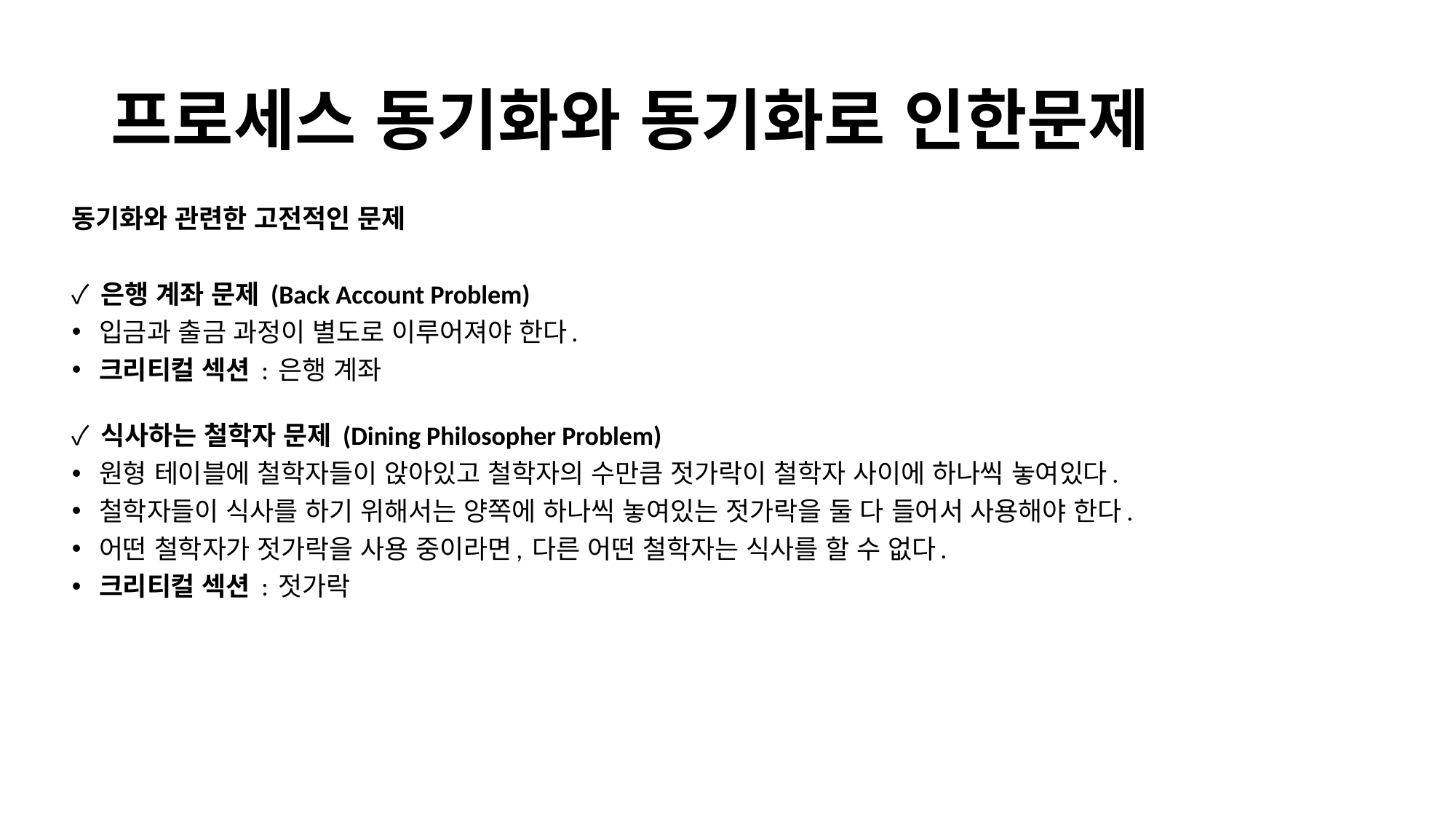

# 프로세스 동기화와 동기화로 인한문제

동기화와 관련한 고전적인 문제

✓ 은행 계좌 문제 (Back Account Problem)
입금과 출금 과정이 별도로 이루어져야 한다.
크리티컬 섹션 : 은행 계좌
✓ 식사하는 철학자 문제 (Dining Philosopher Problem)
원형 테이블에 철학자들이 앉아있고 철학자의 수만큼 젓가락이 철학자 사이에 하나씩 놓여있다.
철학자들이 식사를 하기 위해서는 양쪽에 하나씩 놓여있는 젓가락을 둘 다 들어서 사용해야 한다.
어떤 철학자가 젓가락을 사용 중이라면, 다른 어떤 철학자는 식사를 할 수 없다.
크리티컬 섹션 : 젓가락